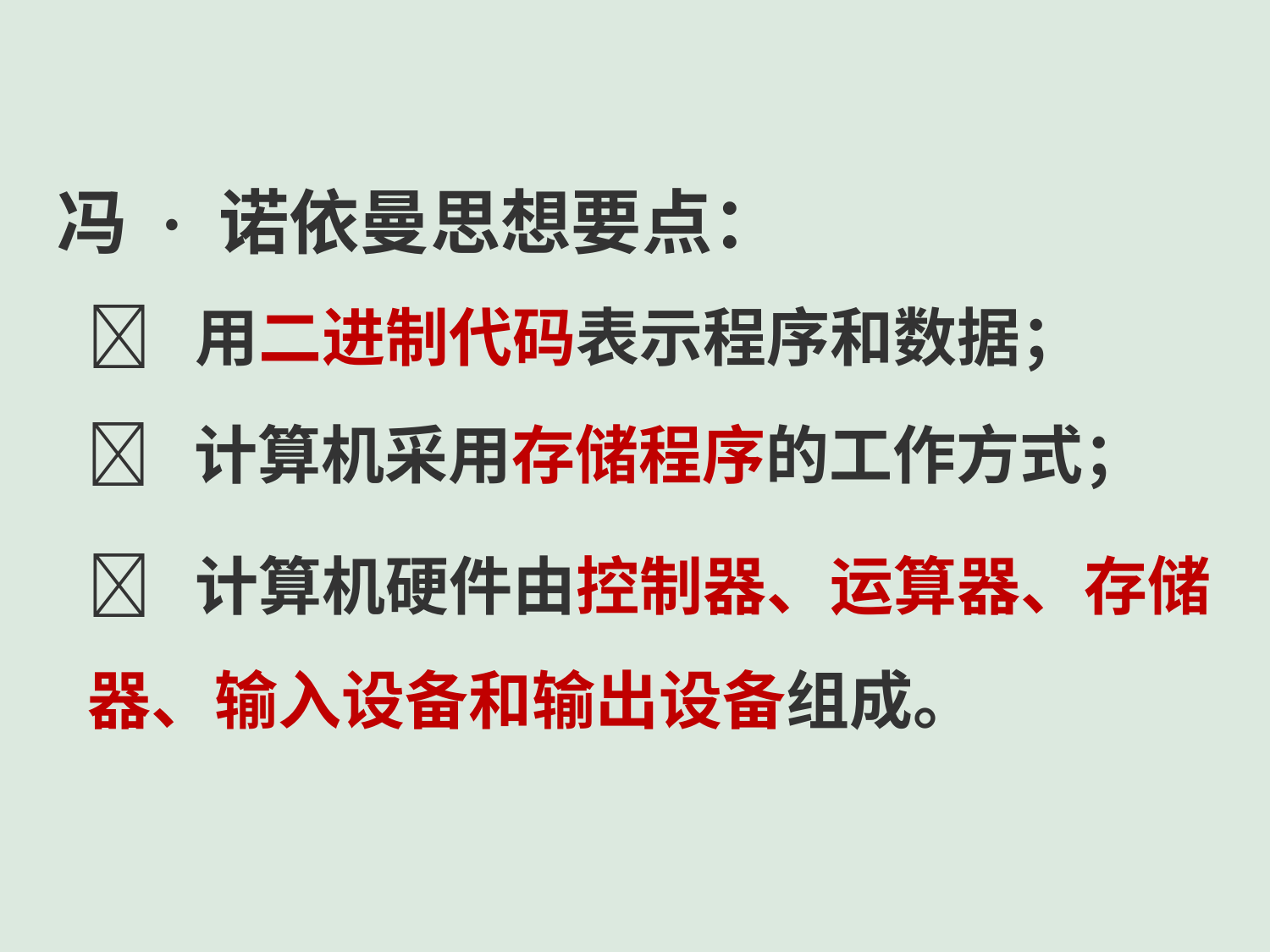

冯 · 诺依曼思想要点：
•  用二进制代码表示程序和数据；
•  计算机采用存储程序的工作方式；
•  计算机硬件由控制器、运算器、存储器、输入设备和输出设备组成。
4